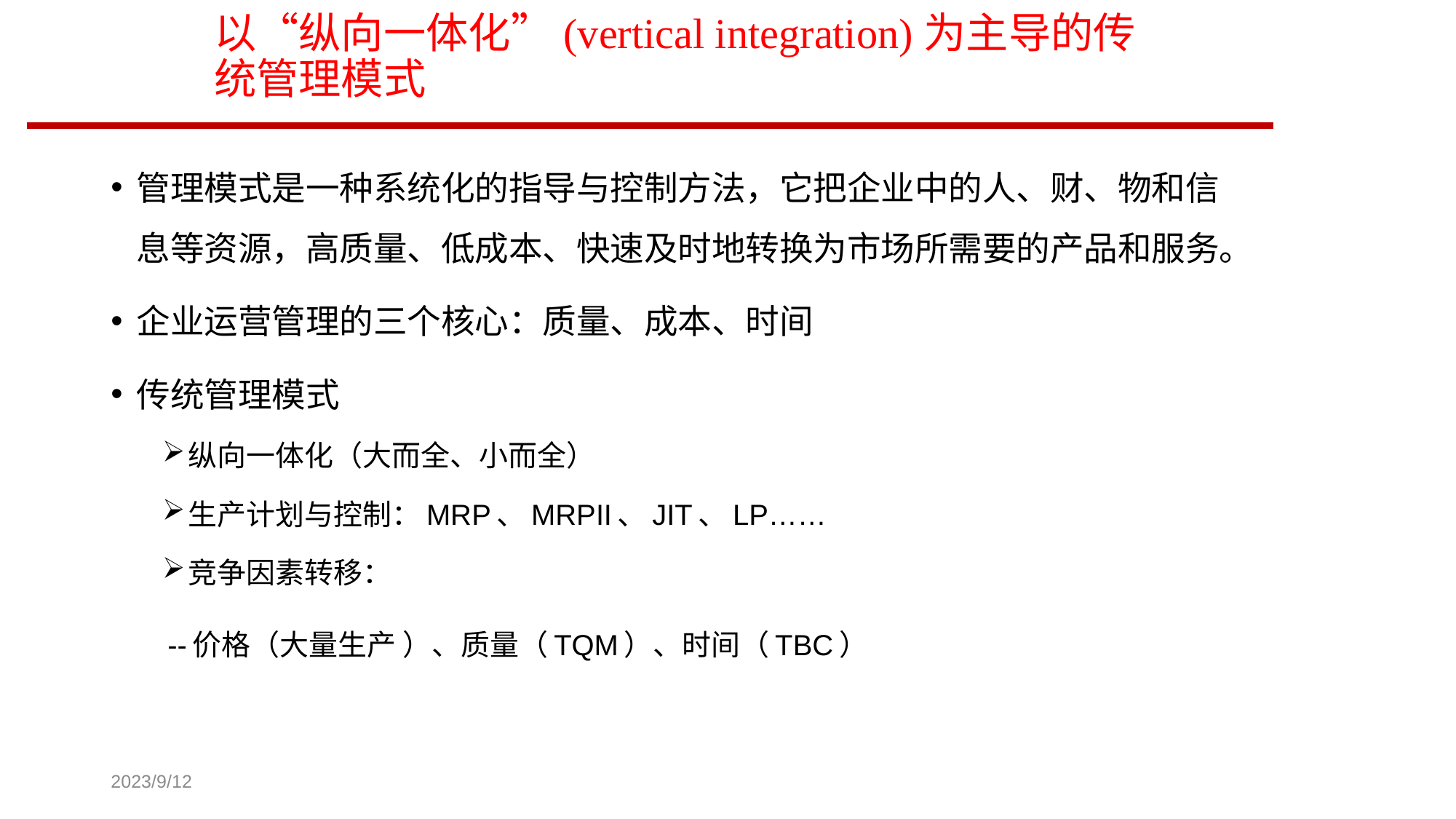

# 以“纵向一体化”(vertical integration)为主导的传统管理模式
管理模式是一种系统化的指导与控制方法，它把企业中的人、财、物和信息等资源，高质量、低成本、快速及时地转换为市场所需要的产品和服务。
企业运营管理的三个核心：质量、成本、时间
传统管理模式
纵向一体化（大而全、小而全）
生产计划与控制：MRP、MRPII、JIT、LP……
竞争因素转移：
      --价格（大量生产 ）、质量（TQM）、时间（TBC）

2023/9/12